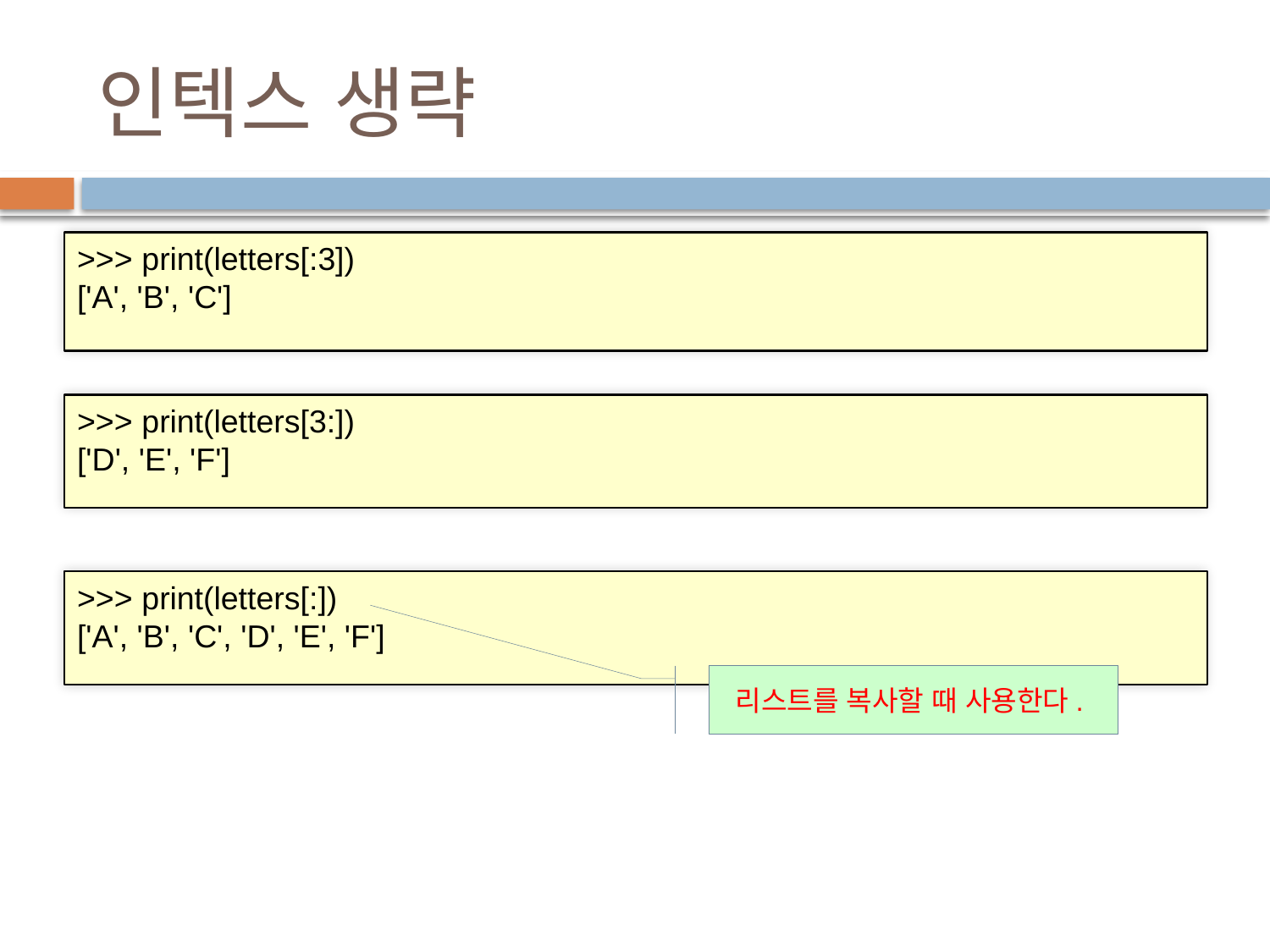

# 인텍스 생략
>>> print(letters[:3])
['A', 'B', 'C']
>>> print(letters[3:])
['D', 'E', 'F']
>>> print(letters[:])
['A', 'B', 'C', 'D', 'E', 'F']
리스트를 복사할 때 사용한다.